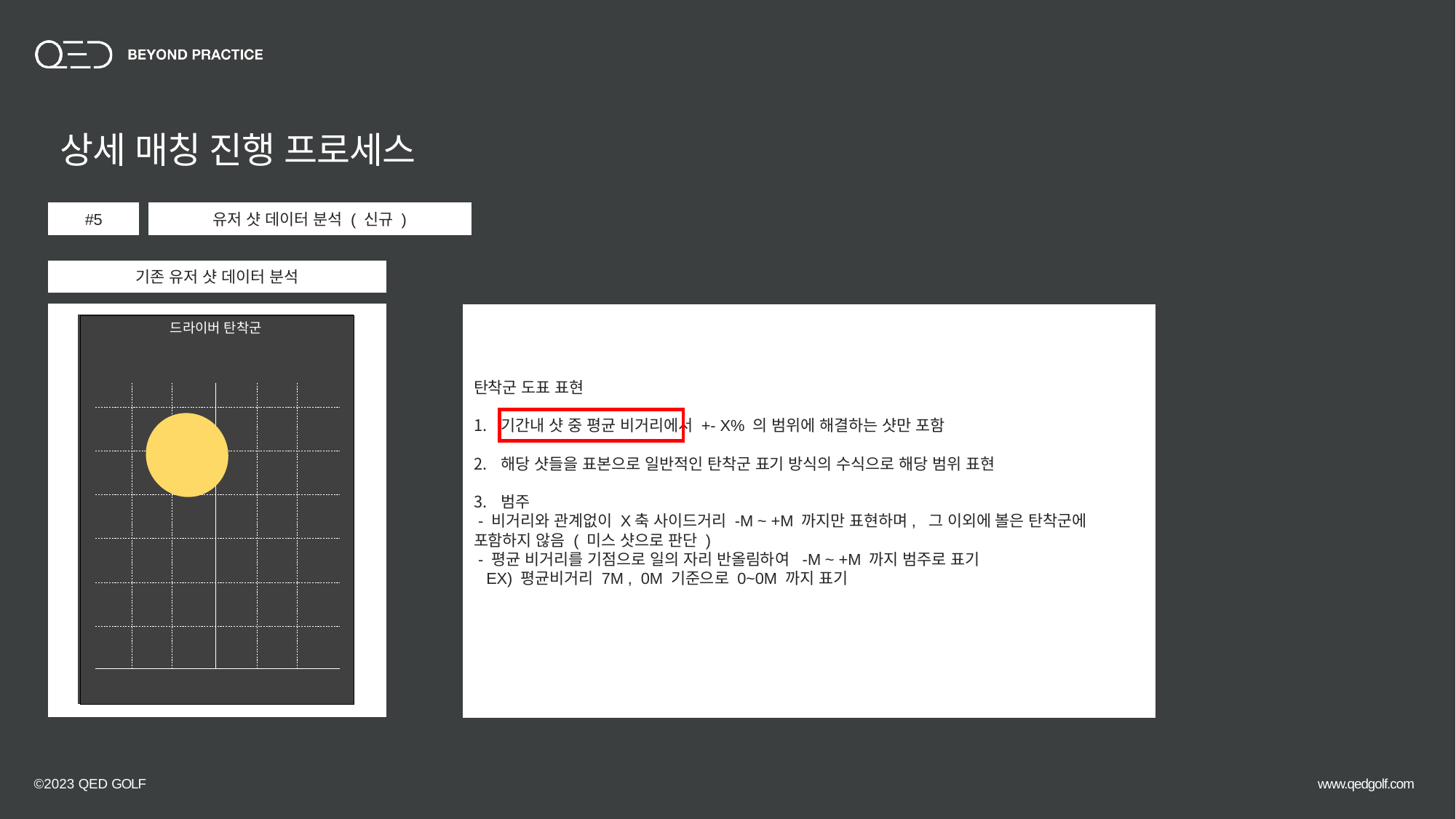

상세 매칭 진행 프로세스
유저 샷 데이터 분석 ( 신규 )
#5
기존 유저 샷 데이터 분석

탄착군 도표 표현

기간내 샷 중 평균 비거리에서 +- X% 의 범위에 해결하는 샷만 포함

해당 샷들을 표본으로 일반적인 탄착군 표기 방식의 수식으로 해당 범위 표현

범주
 - 비거리와 관계없이 X축 사이드거리 -M ~ +M 까지만 표현하며,  그 이외에 볼은 탄착군에 포함하지 않음 ( 미스 샷으로 판단 )
 - 평균 비거리를 기점으로 일의 자리 반올림하여  -M ~ +M 까지 범주로 표기
  EX) 평균비거리 7M ,  0M 기준으로 0~0M 까지 표기

드라이버 탄착군

2
1
3